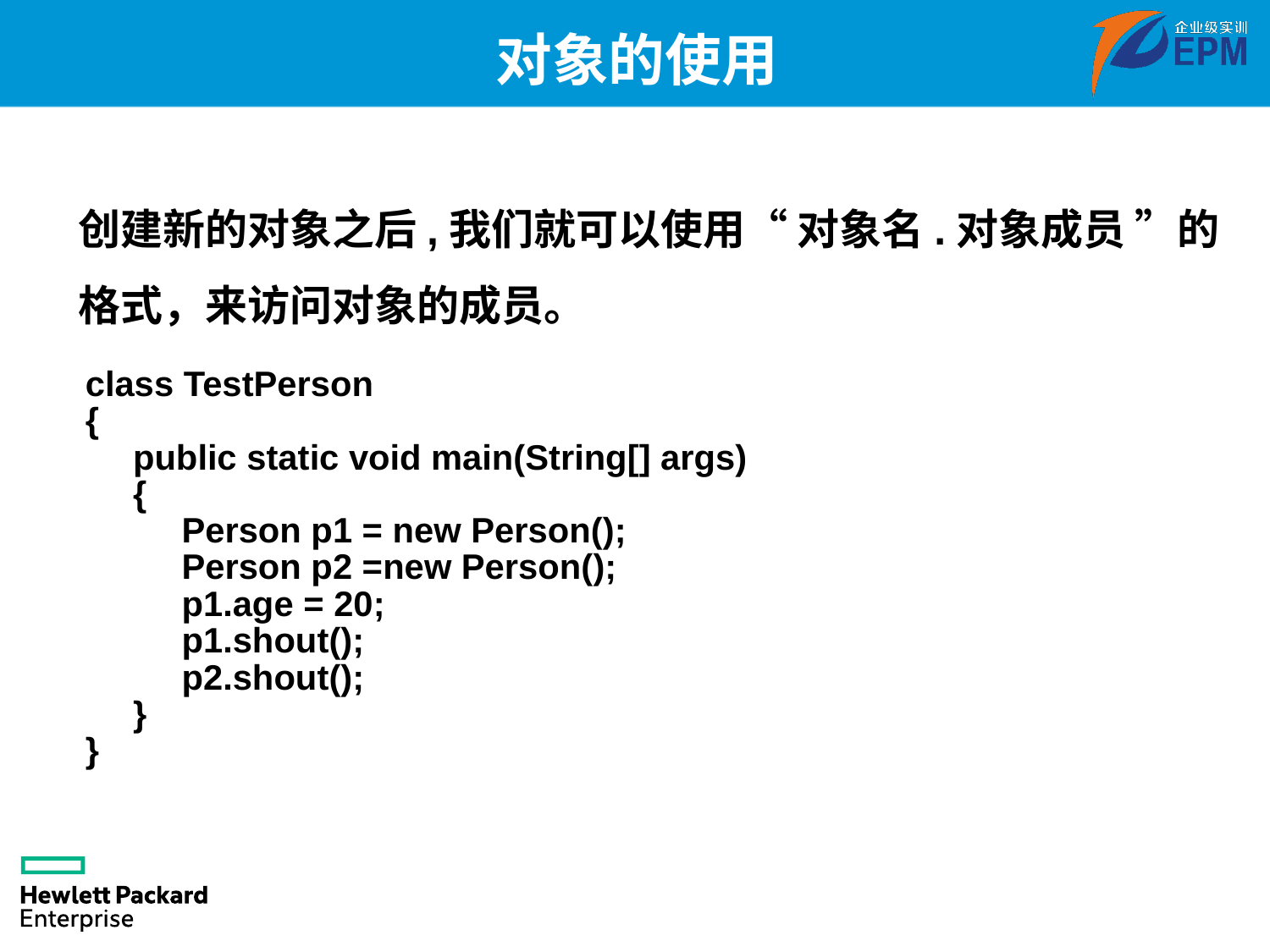

# 对象的使用
创建新的对象之后,我们就可以使用“ 对象名.对象成员 ”的格式，来访问对象的成员。

class TestPerson
{
	public static void main(String[] args)
	{
	     Person p1 = new Person();
	     Person p2 =new Person();
	     p1.age = 20;
	     p1.shout();
	     p2.shout();
	}
}